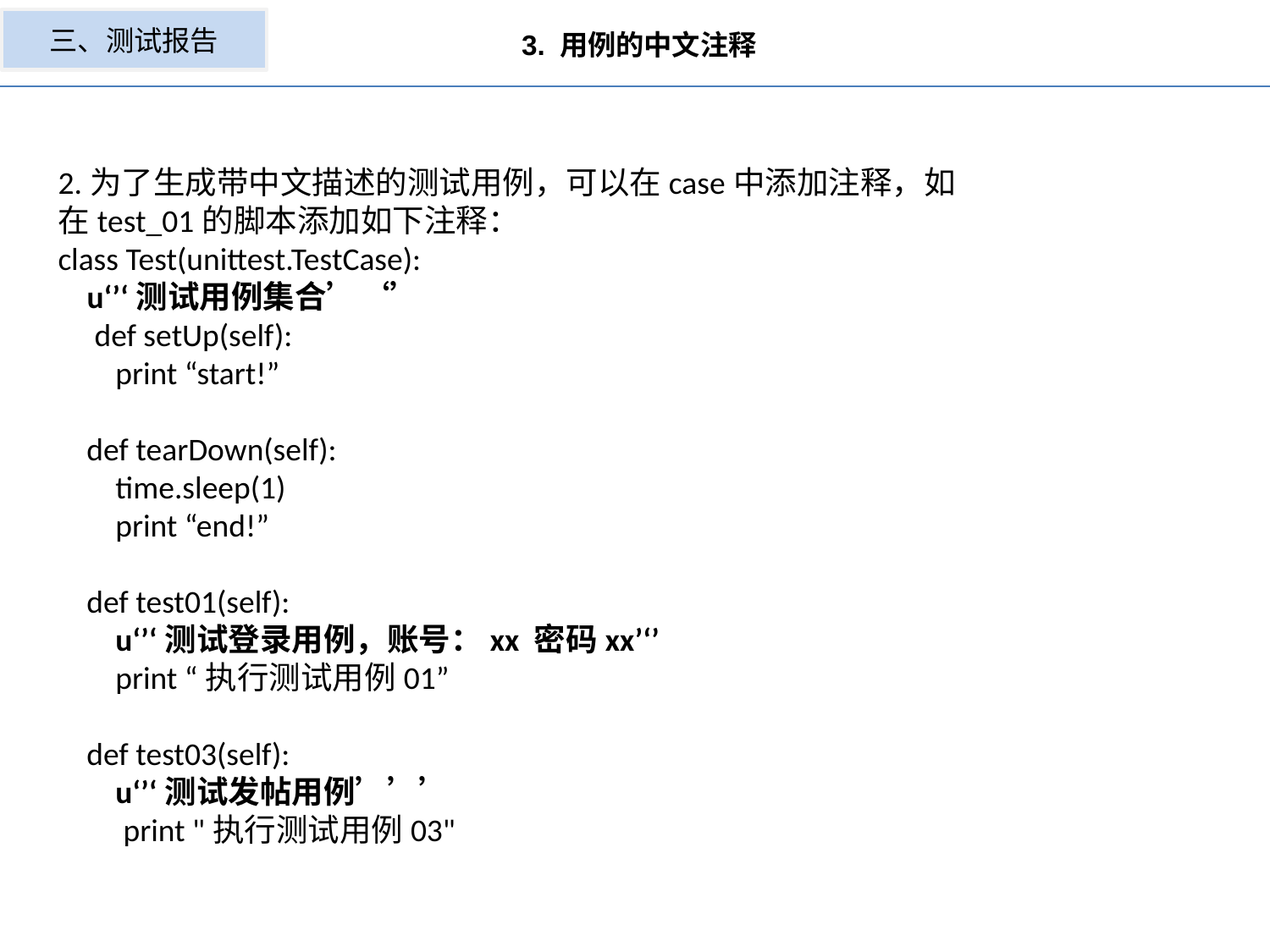

三、测试报告
3. 用例的中文注释
2.为了生成带中文描述的测试用例，可以在case中添加注释，如在test_01的脚本添加如下注释：
class Test(unittest.TestCase):
    u‘’‘测试用例集合’‘’
    def setUp(self):
        print “start!”
    def tearDown(self):
        time.sleep(1)
        print “end!”
    def test01(self):
        u‘’‘测试登录用例，账号：xx 密码xx’‘’
        print “执行测试用例01”
    def test03(self):
        u‘’‘测试发帖用例’’’
        print "执行测试用例03"